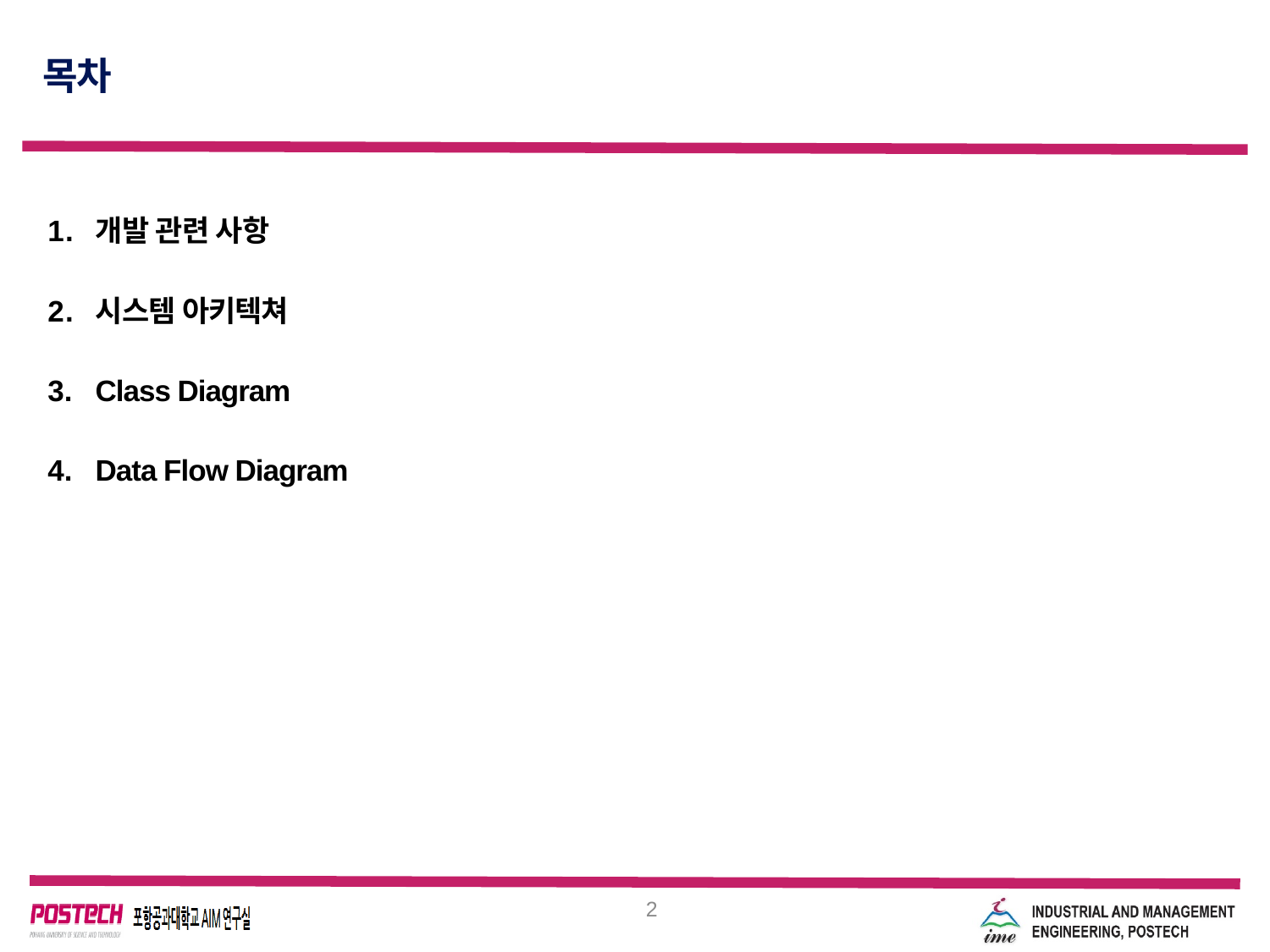

# 목차
개발 관련 사항
시스템 아키텍쳐
Class Diagram
Data Flow Diagram
2